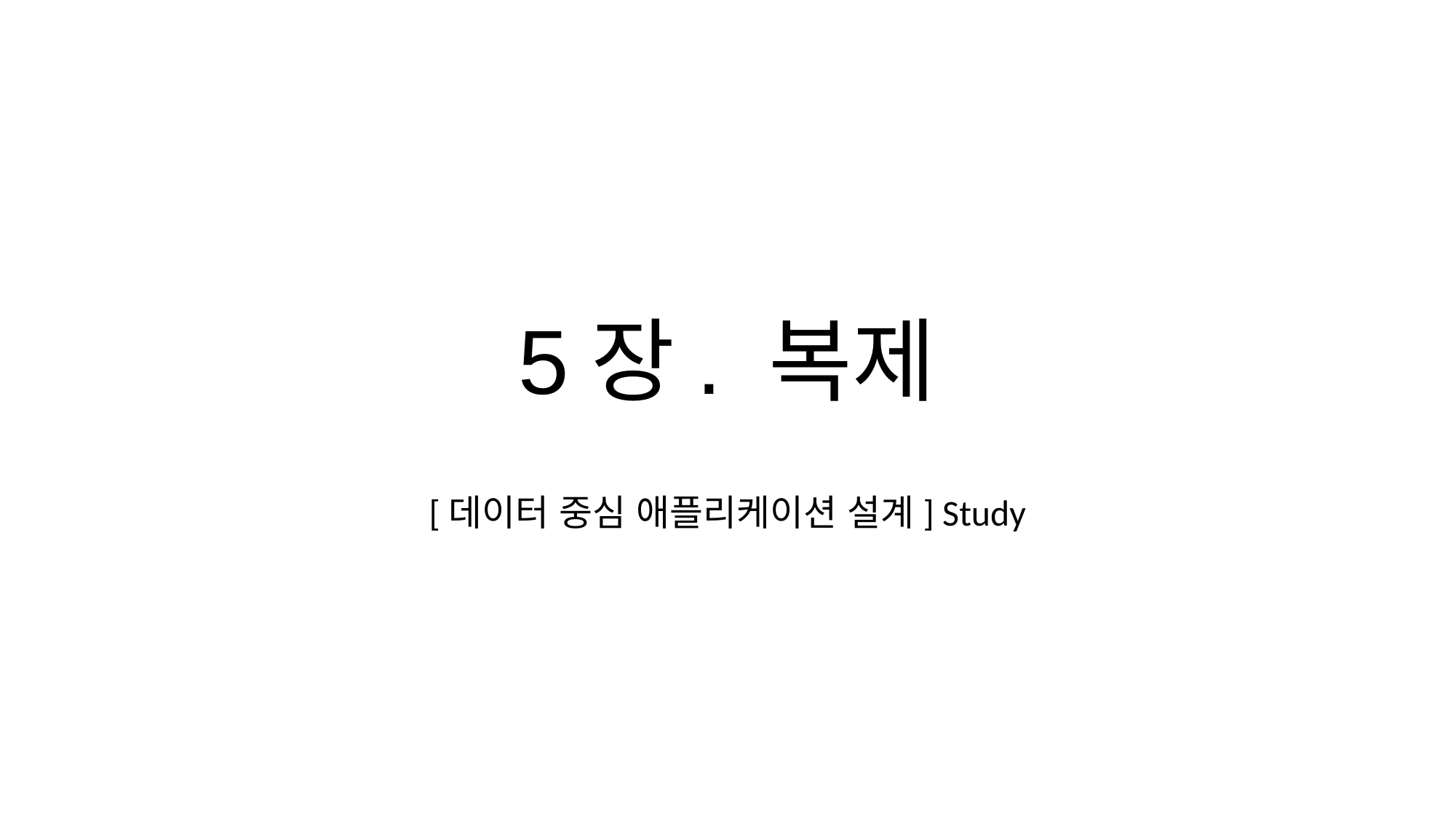

# 5장. 복제

[데이터 중심 애플리케이션 설계] Study